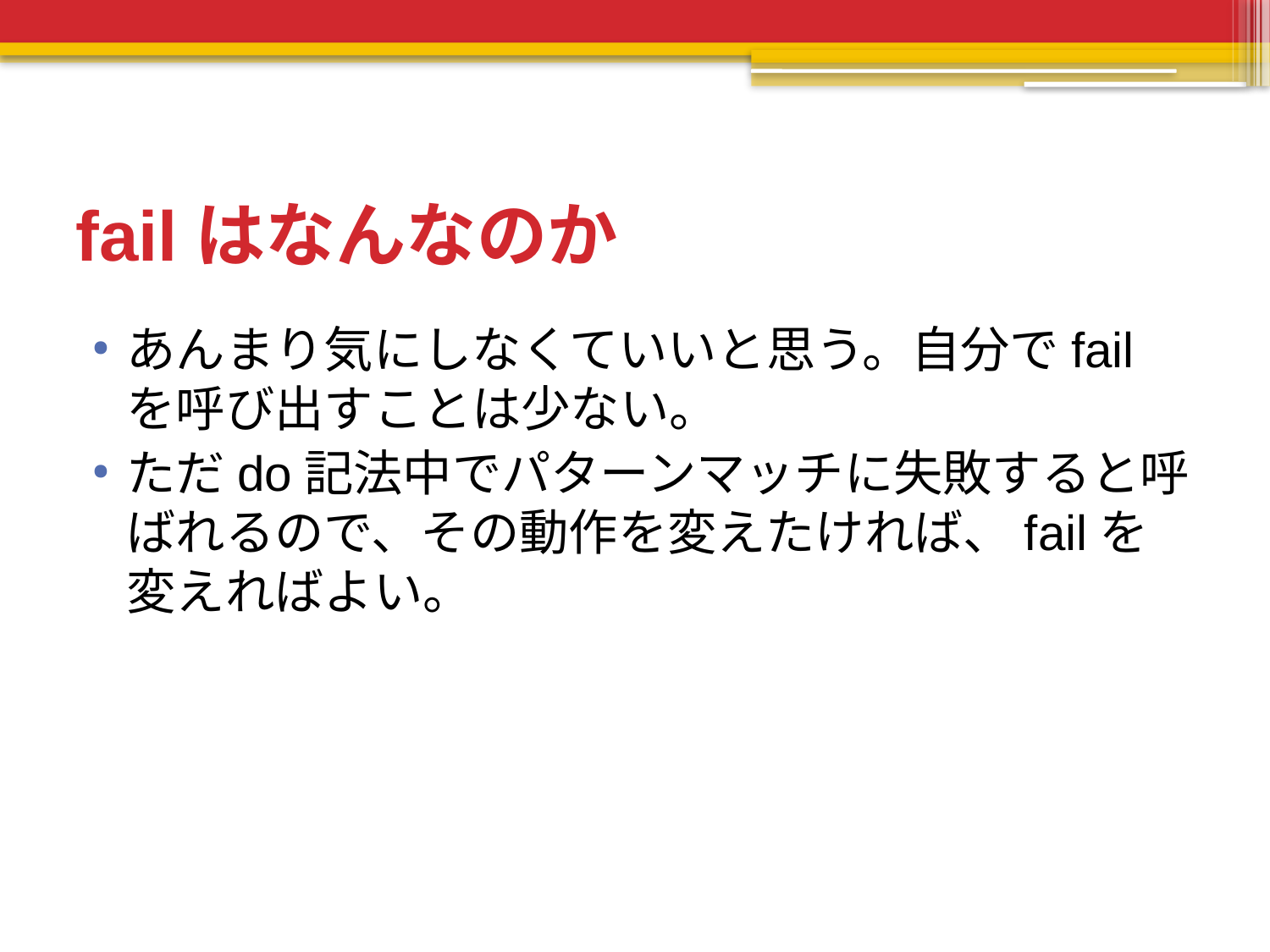

# failはなんなのか
あんまり気にしなくていいと思う。自分でfailを呼び出すことは少ない。
ただdo記法中でパターンマッチに失敗すると呼ばれるので、その動作を変えたければ、failを変えればよい。